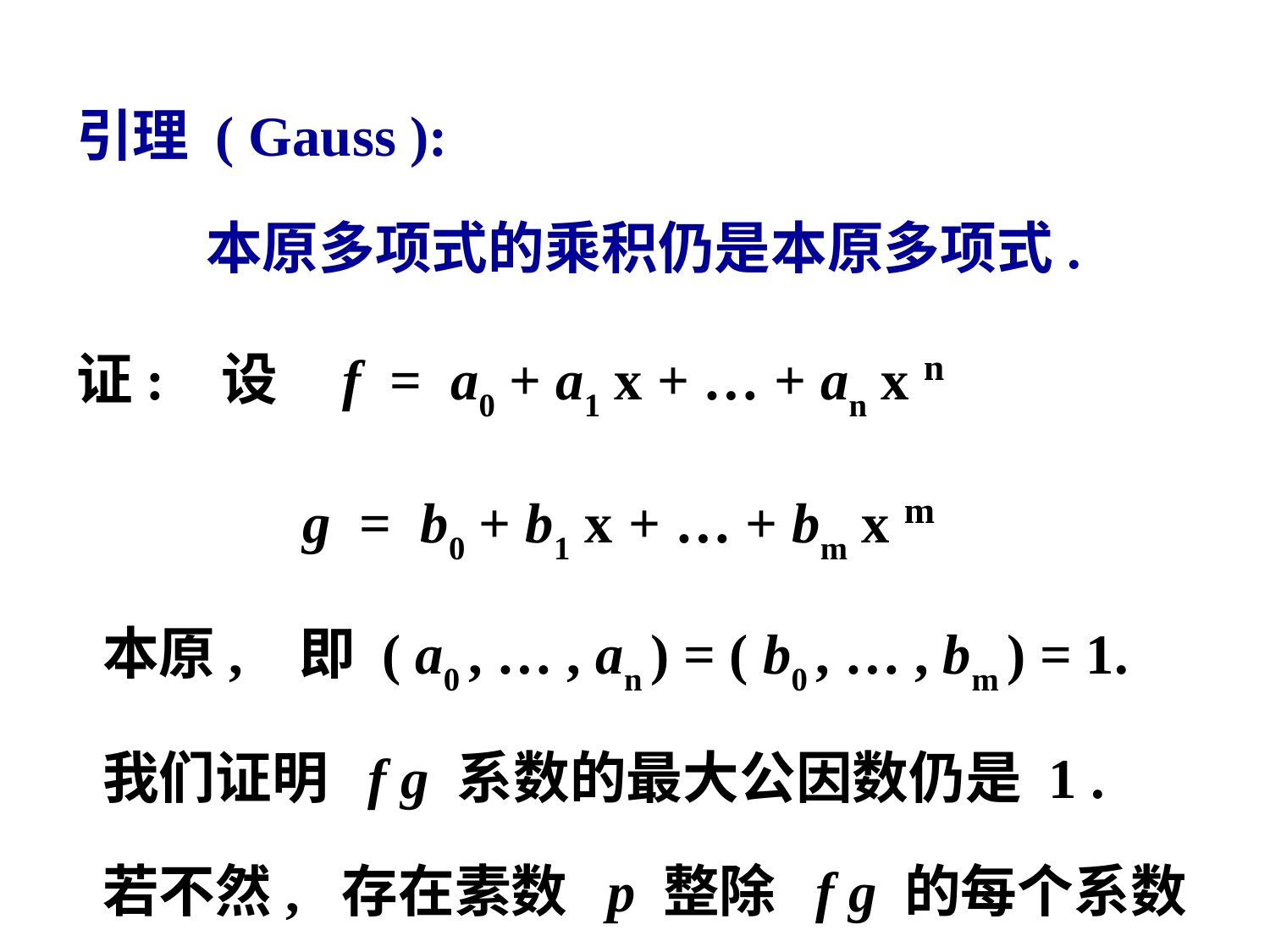

引理 ( Gauss ):
         本原多项式的乘积仍是本原多项式.
证:   设    f  =  a0 + a1 x + … + an x n
                g  =  b0 + b1 x + … + bm x m
 本原,   即 ( a0 , … , an ) = ( b0 , … , bm ) = 1.
 我们证明  f g 系数的最大公因数仍是 1 .
 若不然,  存在素数  p 整除  f g 的每个系数